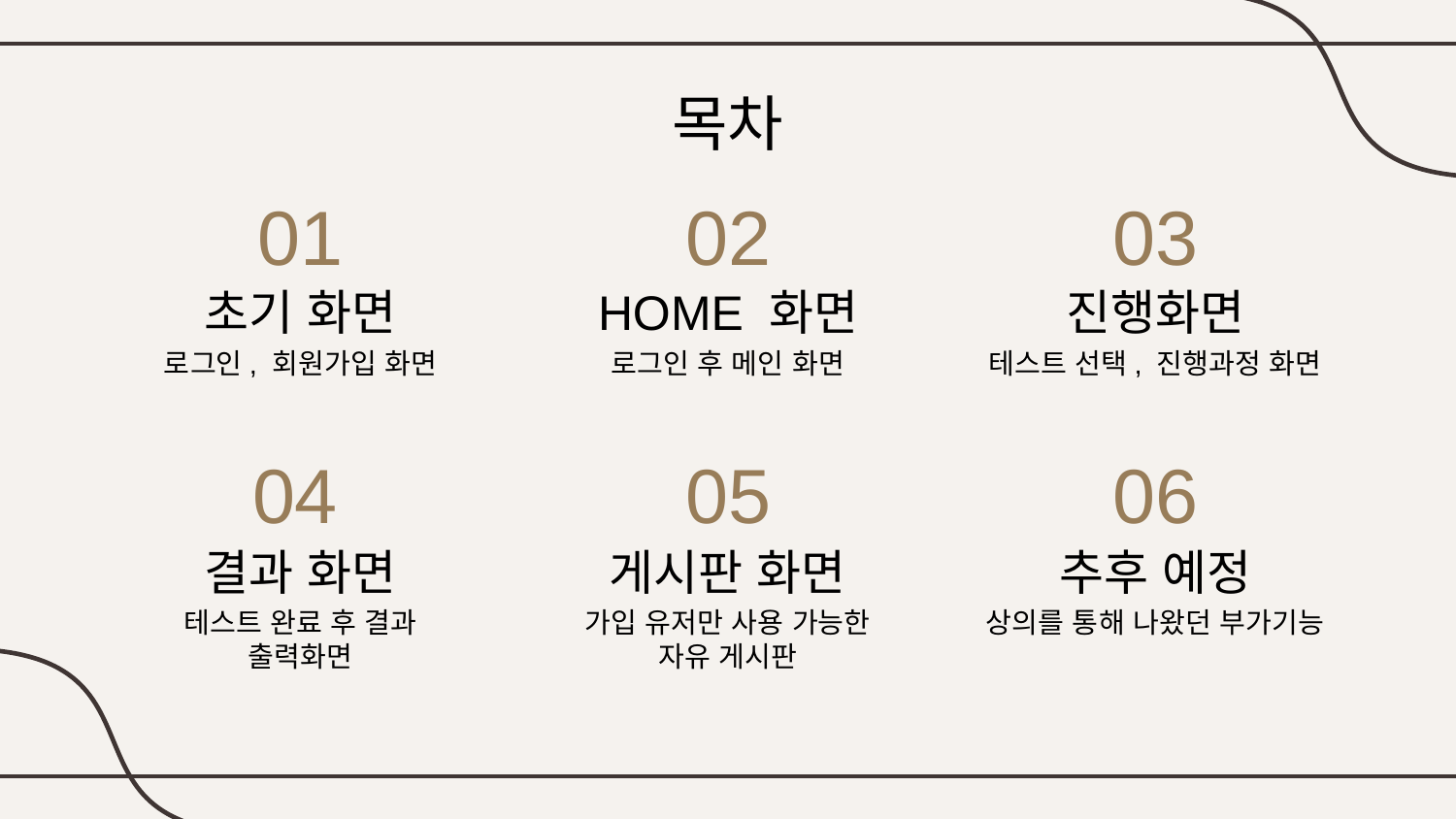

목차
01
02
03
# 초기 화면
HOME 화면
진행화면
로그인, 회원가입 화면
로그인 후 메인 화면
테스트 선택, 진행과정 화면
04
05
06
결과 화면
게시판 화면
추후 예정
테스트 완료 후 결과 출력화면
가입 유저만 사용 가능한
자유 게시판
상의를 통해 나왔던 부가기능